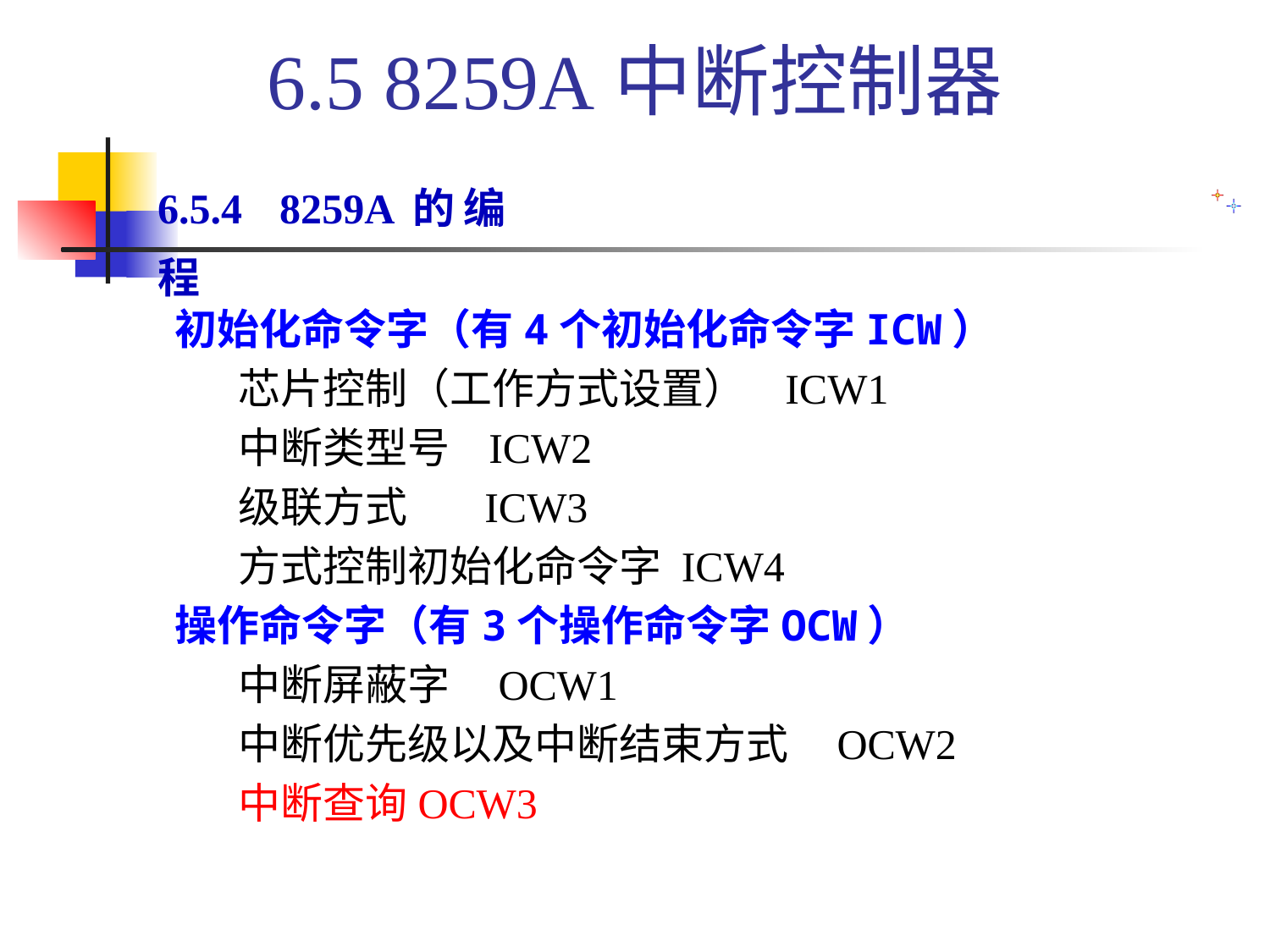

6.5 8259A中断控制器
6.5.4  8259A的编程
初始化命令字（有4个初始化命令字ICW）
芯片控制（工作方式设置）   ICW1
中断类型号   ICW2
级联方式       ICW3
方式控制初始化命令字 ICW4
操作命令字（有3个操作命令字OCW）
中断屏蔽字    OCW1
中断优先级以及中断结束方式    OCW2
中断查询OCW3